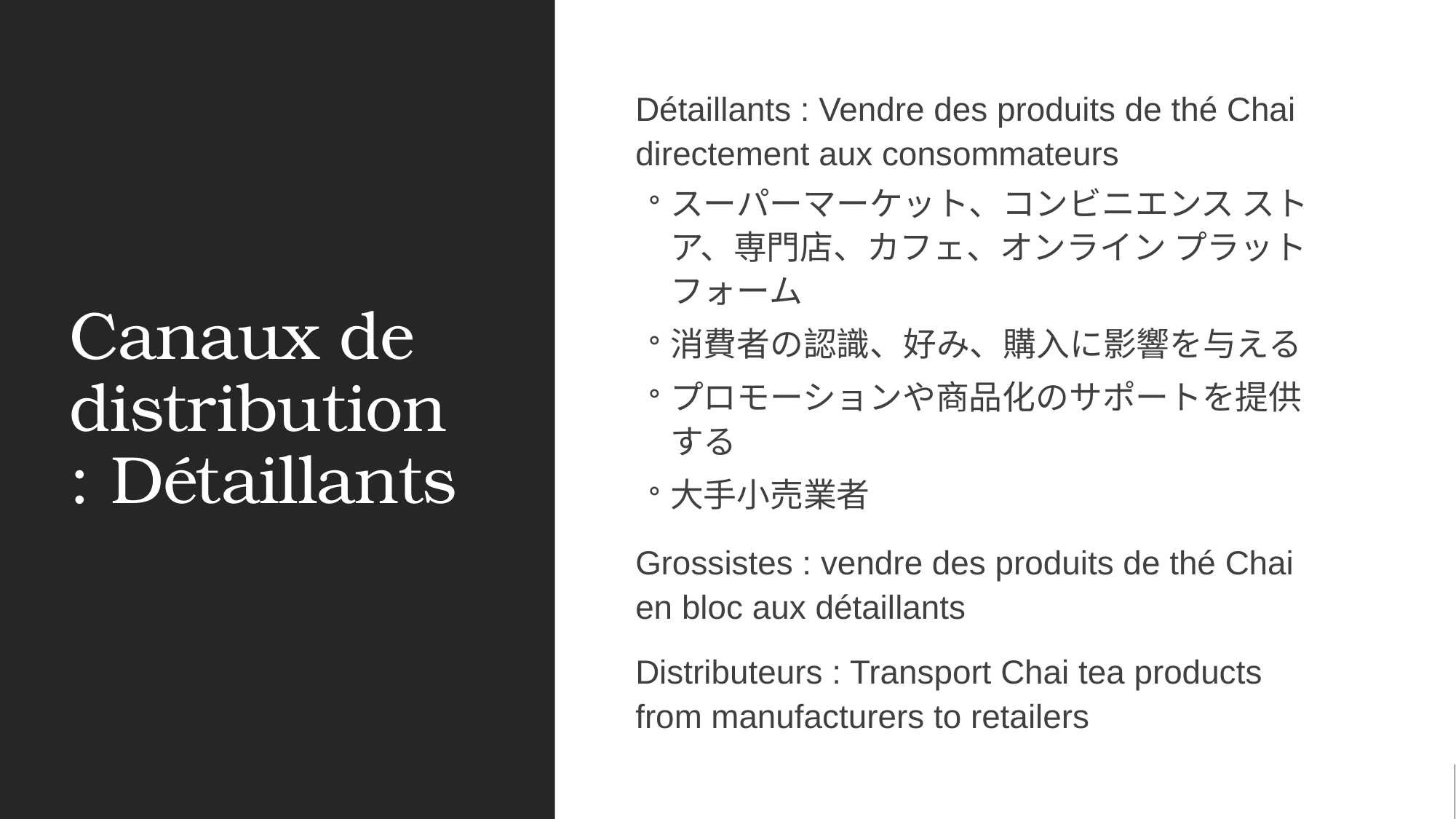

# Canaux de distribution : Détaillants
Détaillants : Vendre des produits de thé Chai directement aux consommateurs
スーパーマーケット、コンビニエンス ストア、専門店、カフェ、オンライン プラットフォーム
消費者の認識、好み、購入に影響を与える
プロモーションや商品化のサポートを提供する
大手小売業者
Grossistes : vendre des produits de thé Chai en bloc aux détaillants
Distributeurs : Transport Chai tea products from manufacturers to retailers